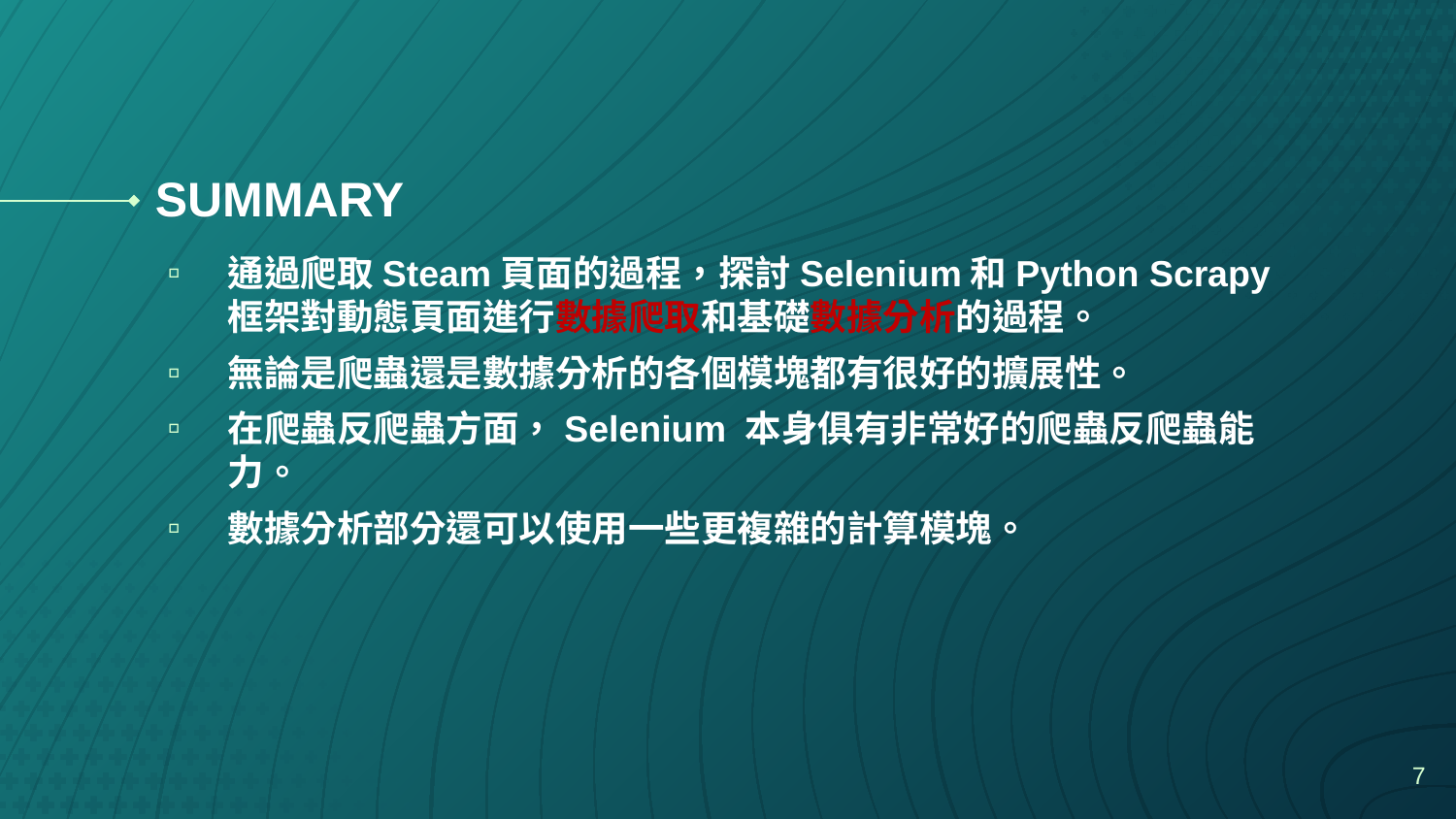

# SUMMARY
通過爬取Steam頁面的過程，探討Selenium和Python Scrapy框架對動態頁面進行數據爬取和基礎數據分析的過程。
無論是爬蟲還是數據分析的各個模塊都有很好的擴展性。
在爬蟲反爬蟲方面，Selenium 本身俱有非常好的爬蟲反爬蟲能力。
數據分析部分還可以使用一些更複雜的計算模塊。
7